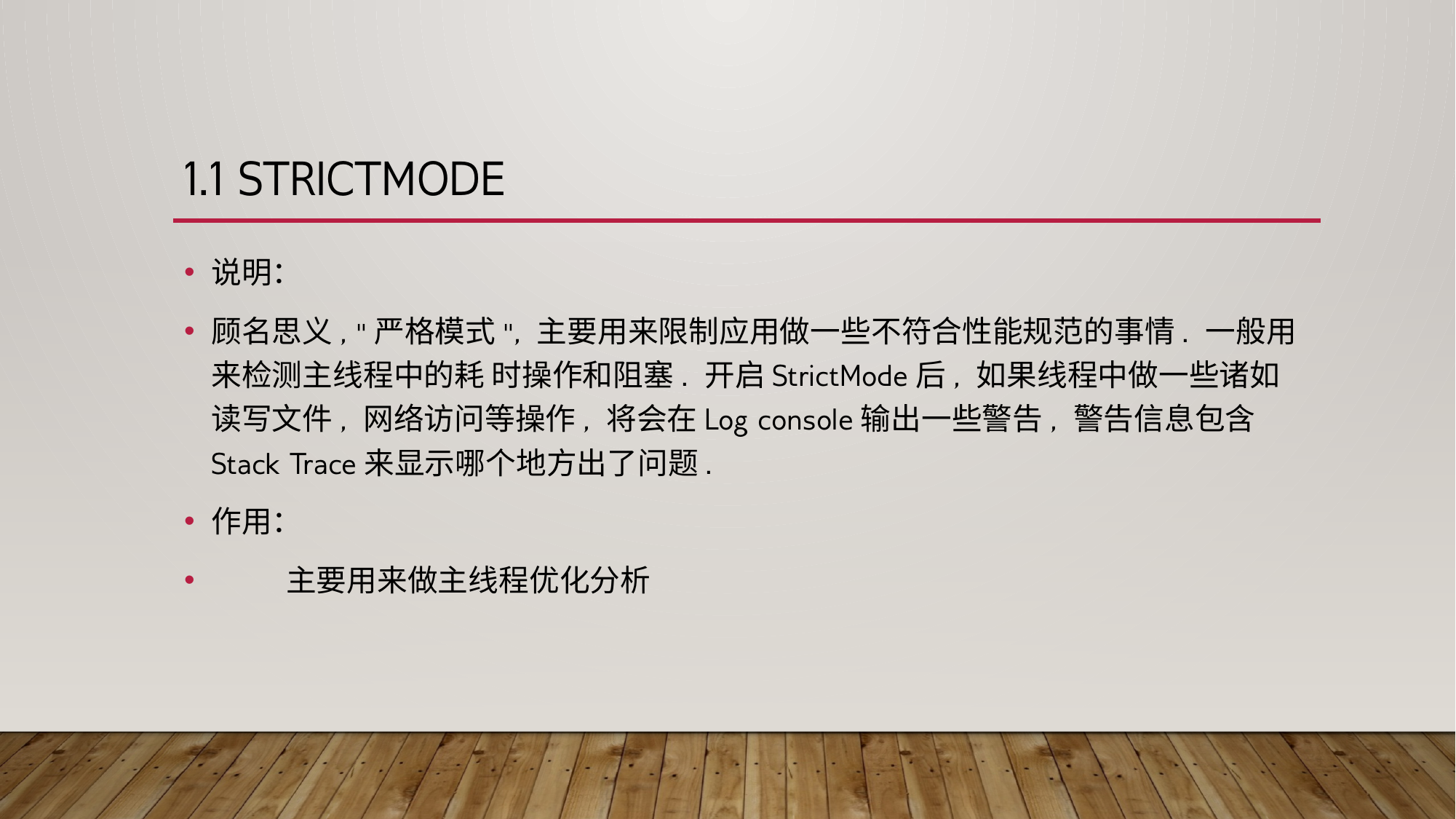

# 1.1 StrictMode
说明：
顾名思义, "严格模式", 主要用来限制应用做一些不符合性能规范的事情. 一般用来检测主线程中的耗 时操作和阻塞. 开启StrictMode后, 如果线程中做一些诸如读写文件, 网络访问等操作, 将会在Log console输出一些警告, 警告信息包含Stack Trace来显示哪个地方出了问题.
作用：
          主要用来做主线程优化分析